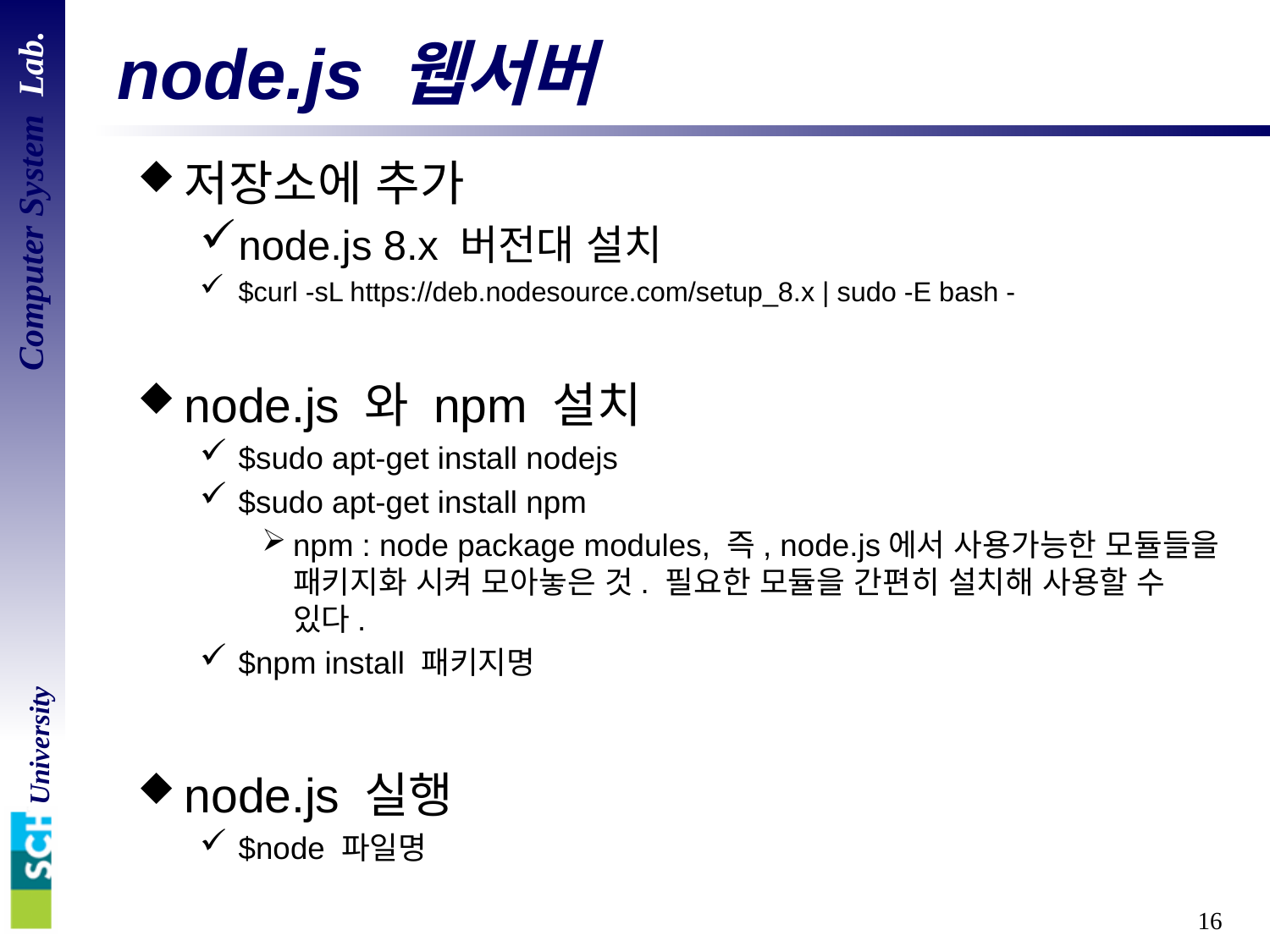

# node.js 웹서버
저장소에 추가
node.js 8.x 버전대 설치
$curl -sL https://deb.nodesource.com/setup_8.x | sudo -E bash -

node.js 와 npm 설치
$sudo apt-get install nodejs
$sudo apt-get install npm
npm : node package modules, 즉, node.js에서 사용가능한 모듈들을 패키지화 시켜 모아놓은 것. 필요한 모듈을 간편히 설치해 사용할 수 있다.
$npm install 패키지명

node.js 실행
$node 파일명